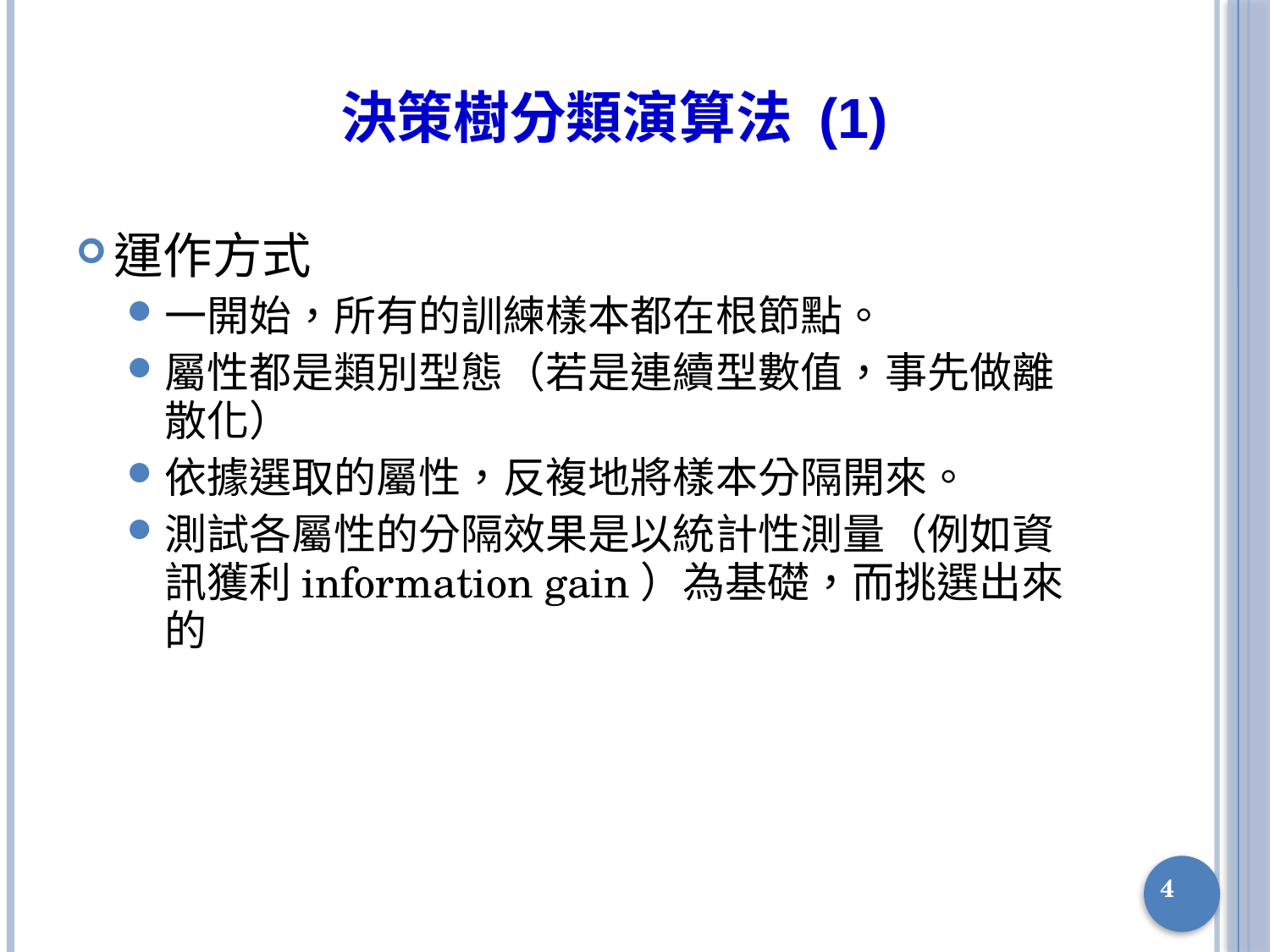

# 決策樹分類演算法 (1)
運作方式
一開始，所有的訓練樣本都在根節點。
屬性都是類別型態（若是連續型數值，事先做離散化）
依據選取的屬性，反複地將樣本分隔開來。
測試各屬性的分隔效果是以統計性測量（例如資訊獲利information gain）為基礎，而挑選出來的
4